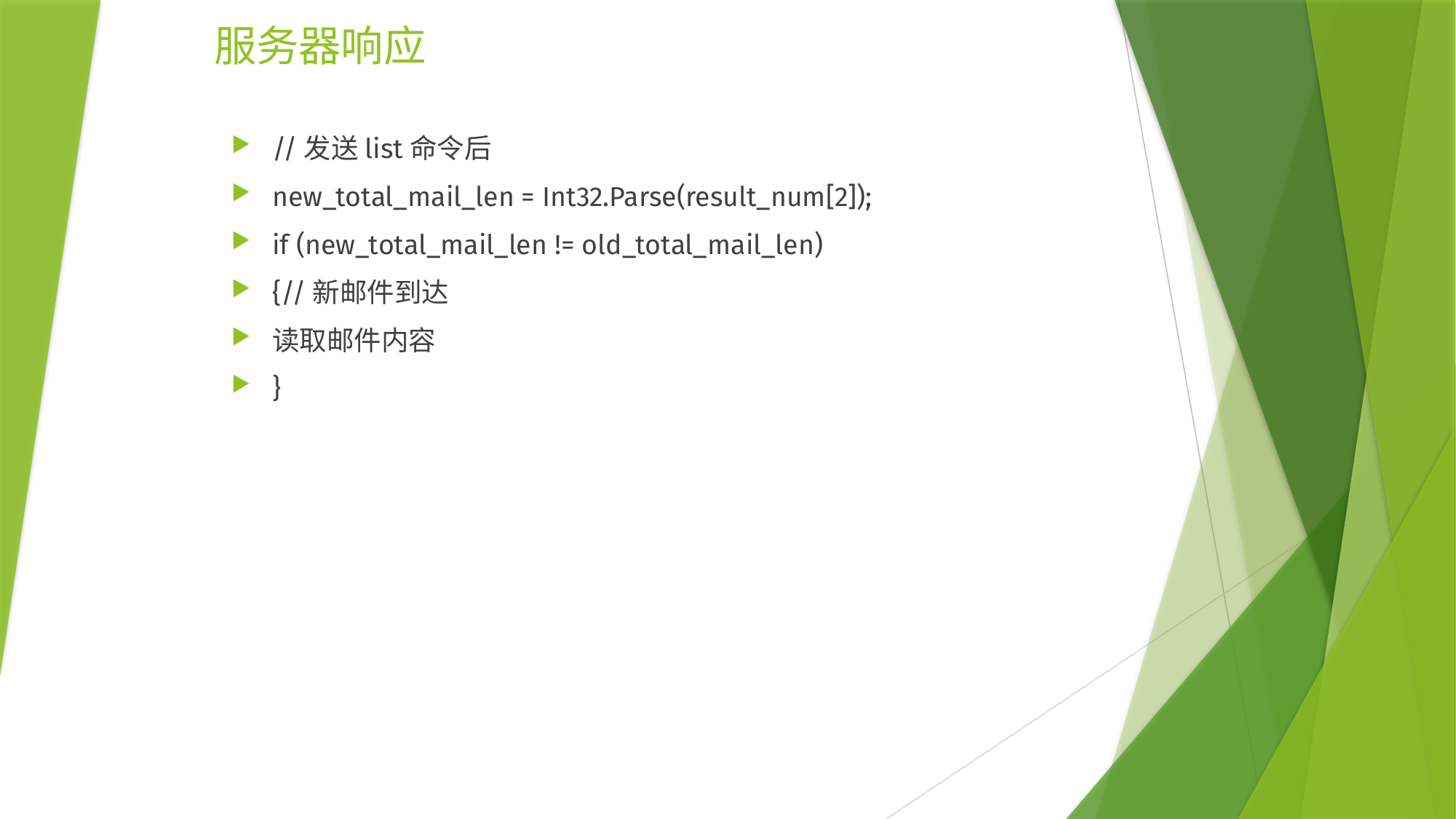

服务器响应
//发送list命令后
new_total_mail_len = Int32.Parse(result_num[2]);
if (new_total_mail_len != old_total_mail_len)
{//新邮件到达
读取邮件内容
}